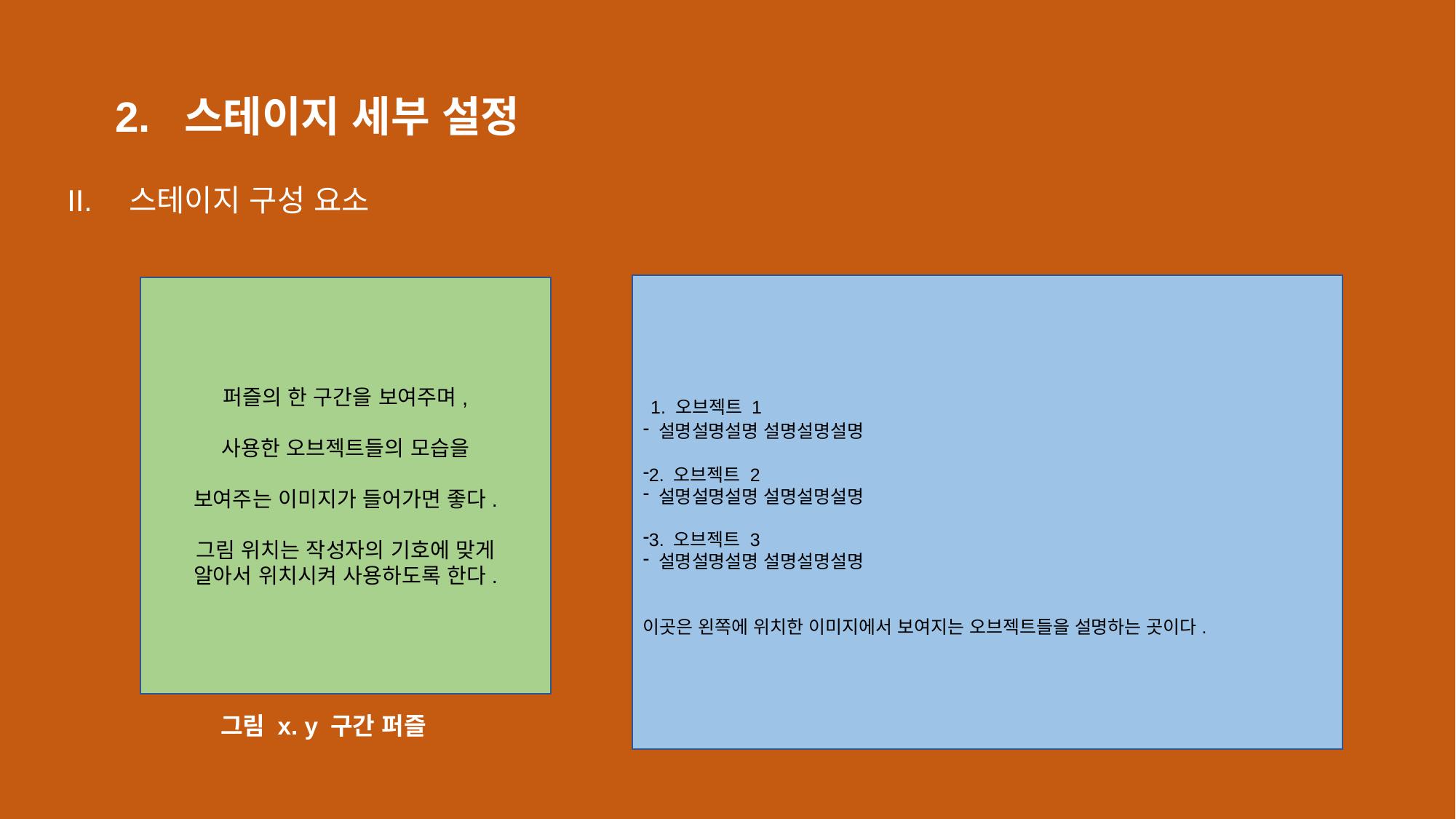

2.  스테이지 세부 설정
II.	스테이지 구성 요소
 1. 오브젝트 1
 설명설명설명 설명설명설명

2. 오브젝트 2
 설명설명설명 설명설명설명

3. 오브젝트 3
 설명설명설명 설명설명설명

이곳은 왼쪽에 위치한 이미지에서 보여지는 오브젝트들을 설명하는 곳이다.
퍼즐의 한 구간을 보여주며,

사용한 오브젝트들의 모습을

보여주는 이미지가 들어가면 좋다.

그림 위치는 작성자의 기호에 맞게
알아서 위치시켜 사용하도록 한다.
그림 x. y 구간 퍼즐